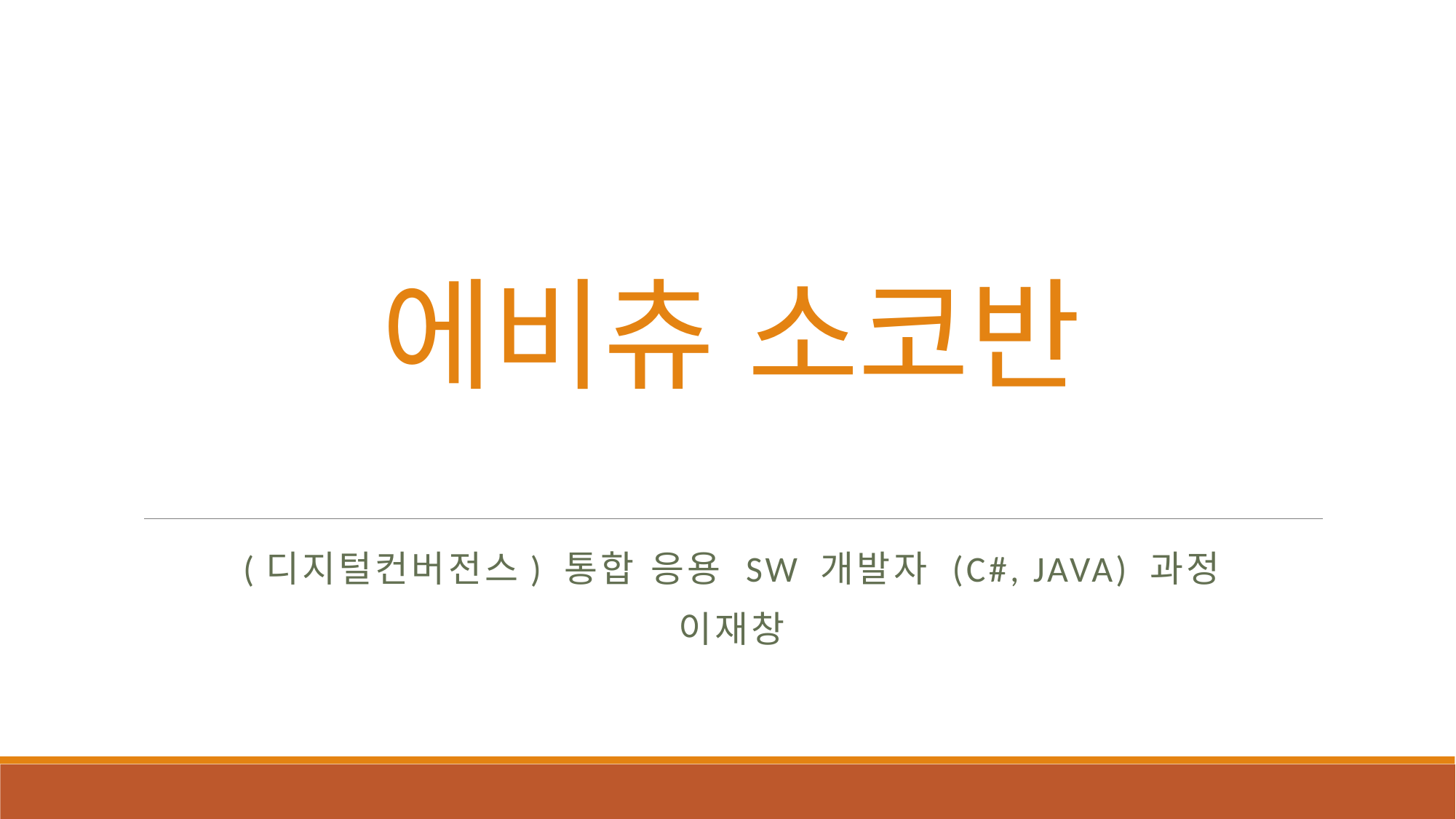

# 에비츄 소코반
(디지털컨버전스) 통합 응용 SW 개발자 (C#, JAVA) 과정
이재창